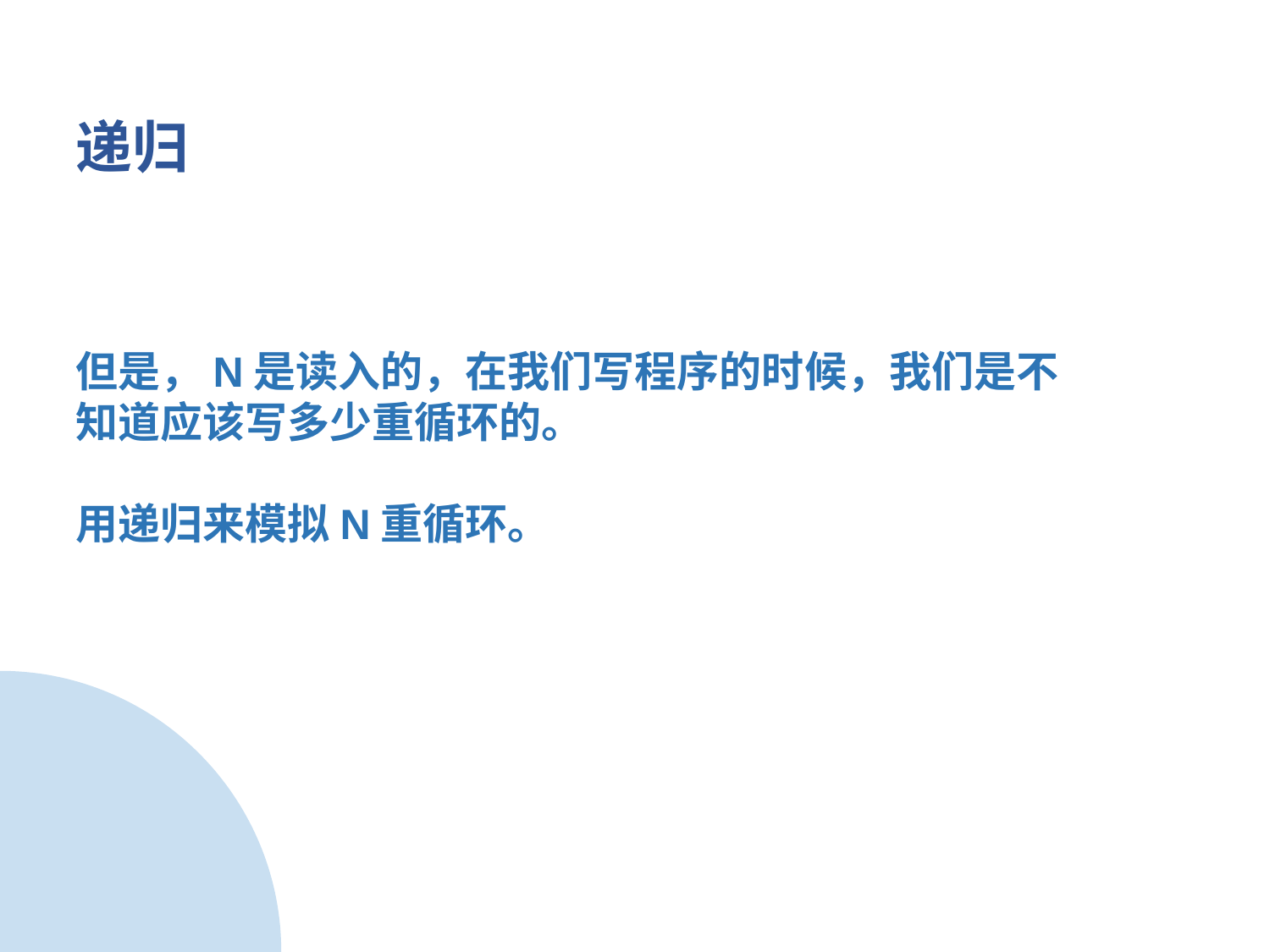

递归
但是，N是读入的，在我们写程序的时候，我们是不知道应该写多少重循环的。

用递归来模拟N重循环。